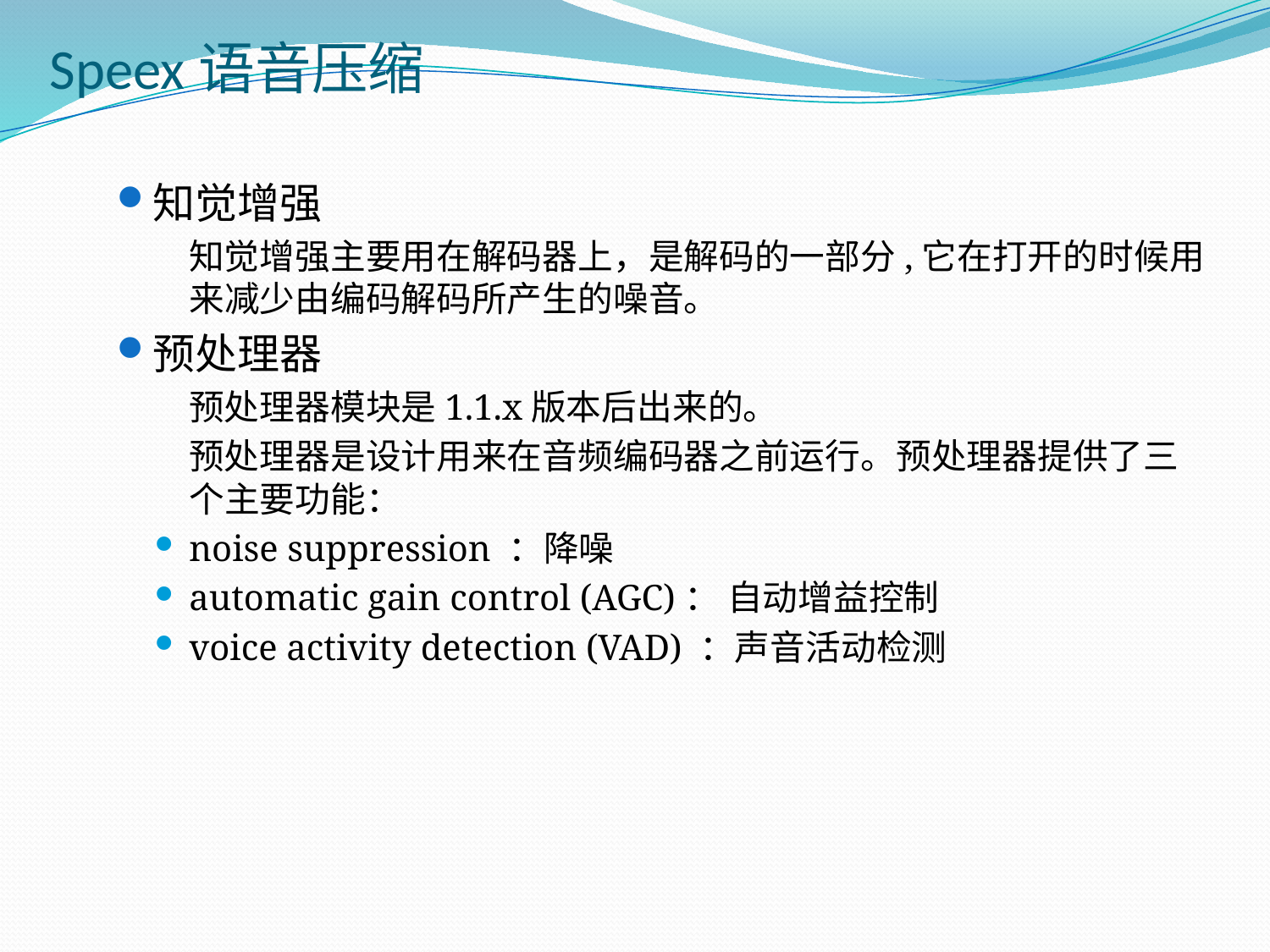

# Speex语音压缩

知觉增强
	知觉增强主要用在解码器上，是解码的一部分,它在打开的时候用来减少由编码解码所产生的噪音。
预处理器
	预处理器模块是1.1.x版本后出来的。
	预处理器是设计用来在音频编码器之前运行。预处理器提供了三个主要功能：
noise suppression ：降噪
automatic gain control (AGC)： 自动增益控制
voice activity detection (VAD) ：声音活动检测